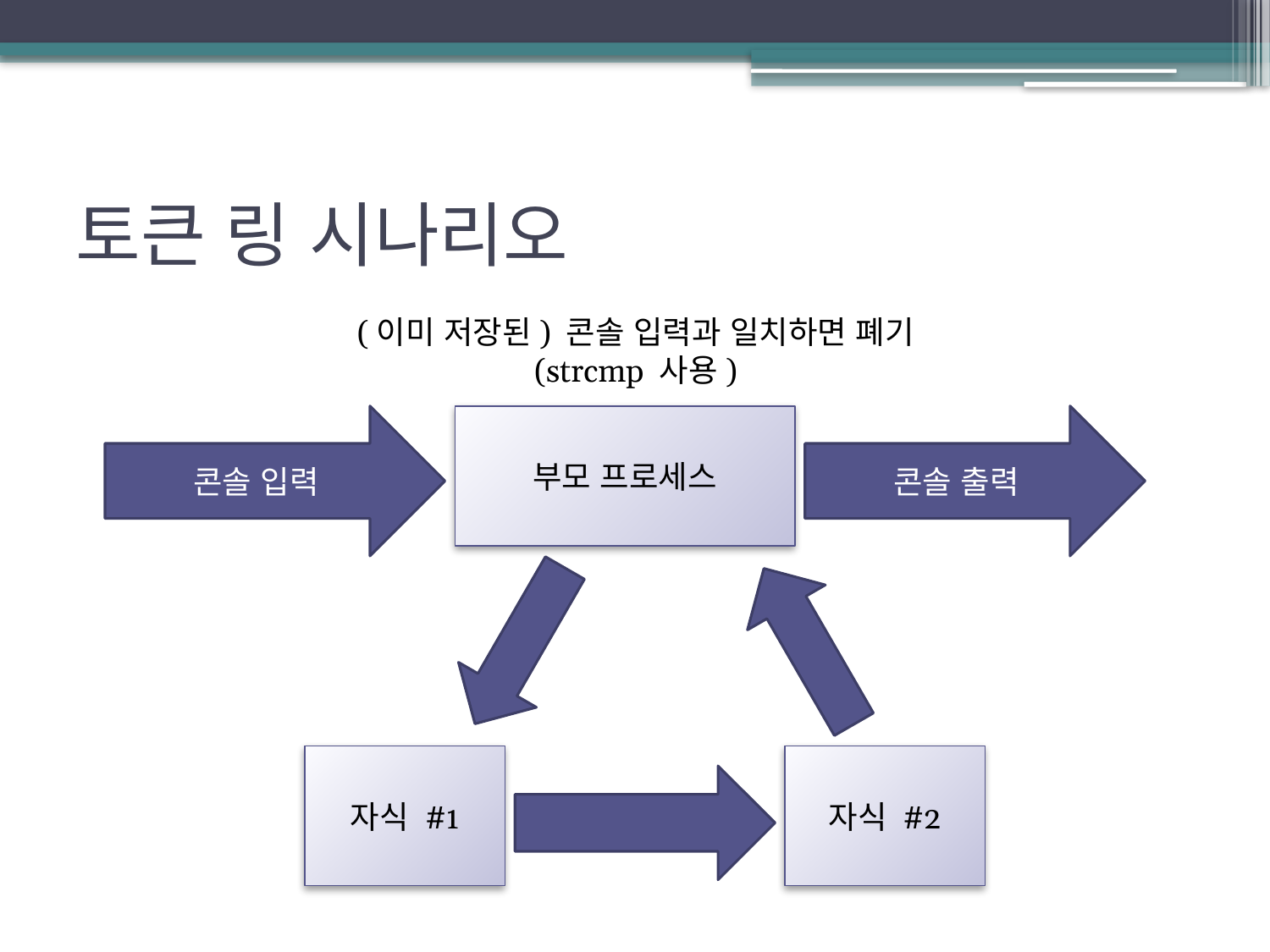

# 토큰 링 시나리오
(이미 저장된) 콘솔 입력과 일치하면 폐기
(strcmp 사용)
콘솔 입력
부모 프로세스
콘솔 출력

자식 #1
자식 #2